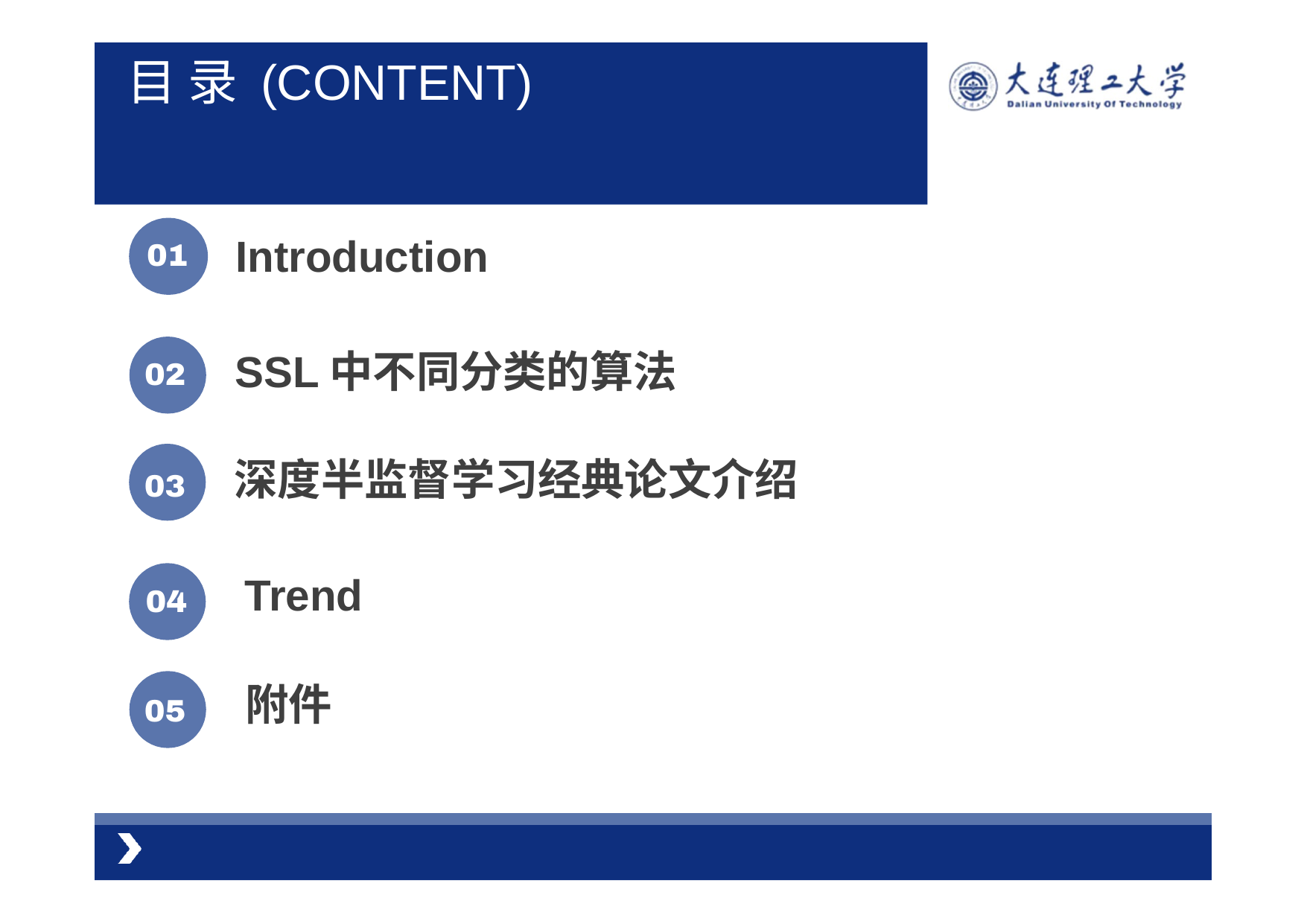

# 目 录 (CONTENT)

Introduction
01

SSL中不同分类的算法
02

深度半监督学习经典论文介绍
03
Trend

04

附件
05